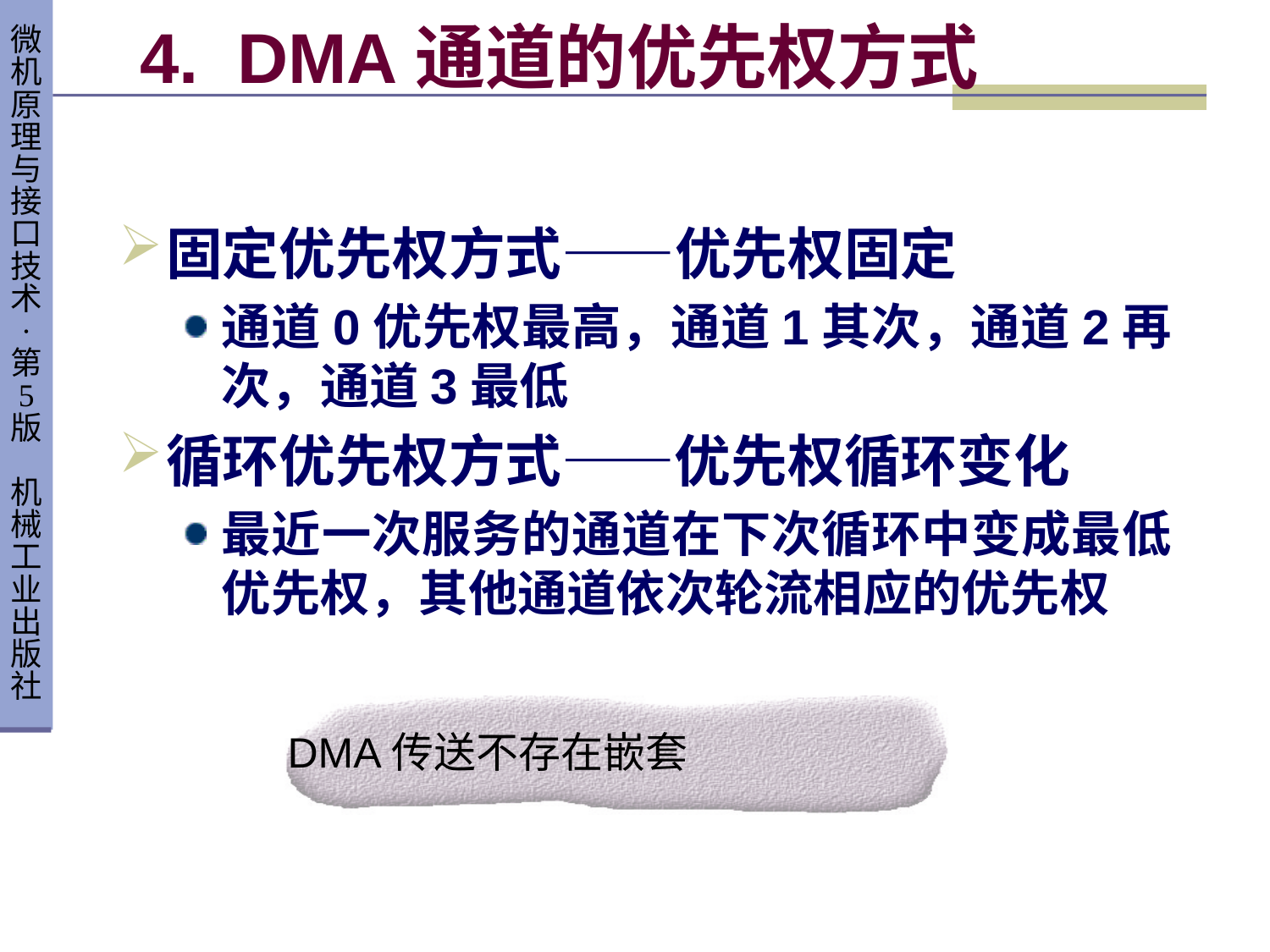

# 4.  DMA通道的优先权方式
固定优先权方式——优先权固定
通道0优先权最高，通道1其次，通道2再次，通道3最低
循环优先权方式——优先权循环变化
最近一次服务的通道在下次循环中变成最低优先权，其他通道依次轮流相应的优先权
DMA传送不存在嵌套